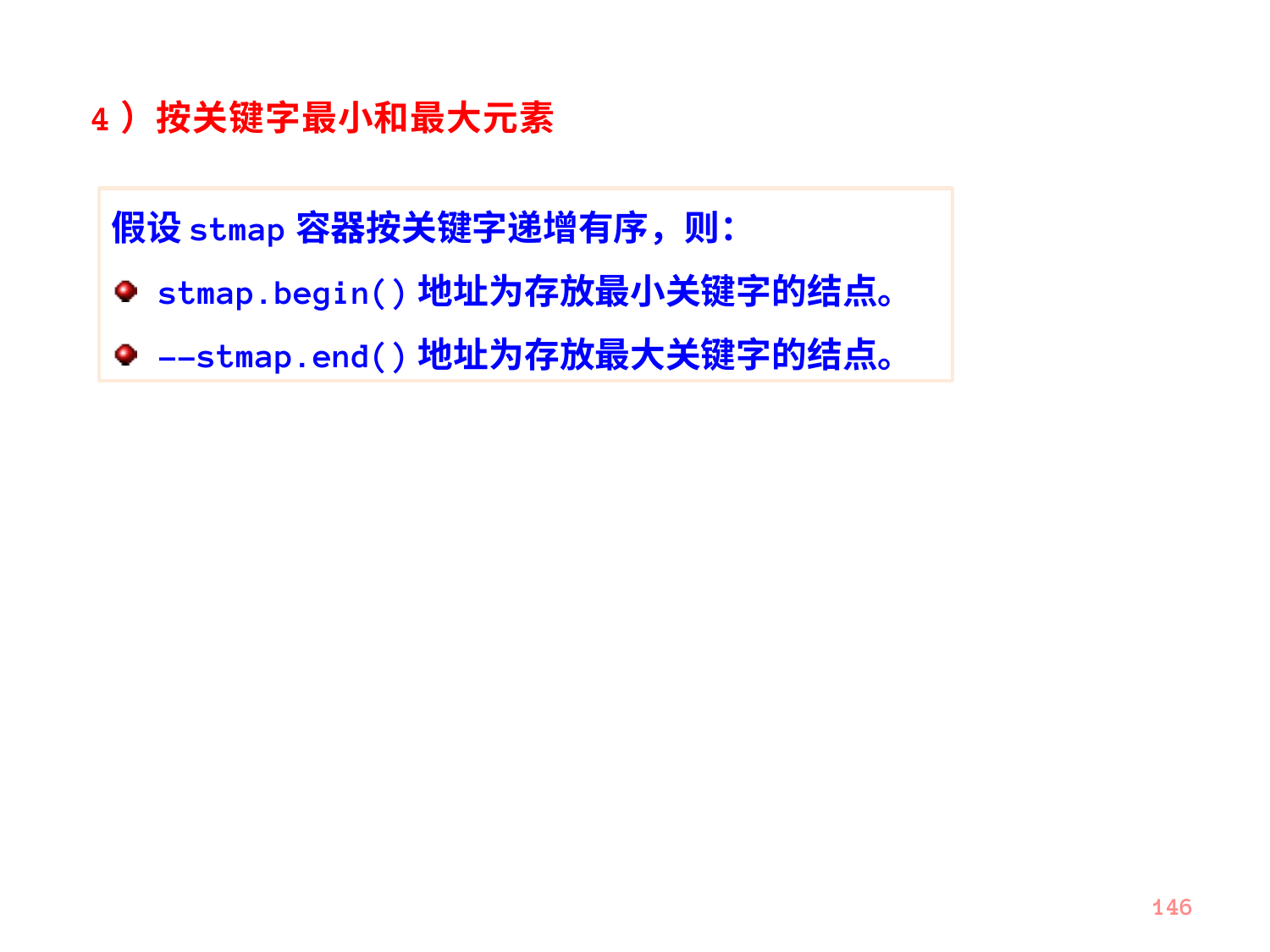

4）按关键字最小和最大元素
假设stmap容器按关键字递增有序，则：
stmap.begin()地址为存放最小关键字的结点。
--stmap.end()地址为存放最大关键字的结点。
146